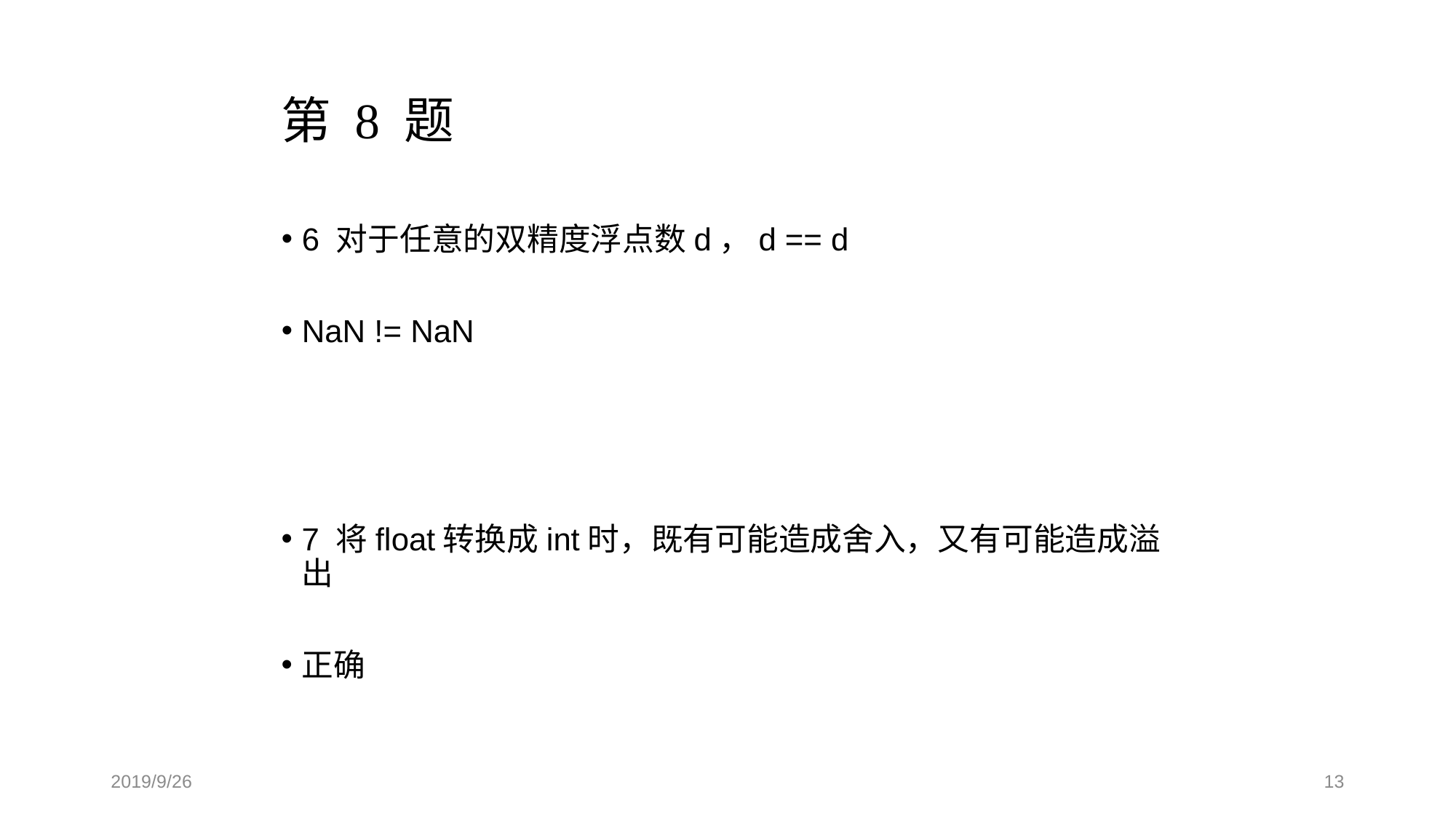

13
第 8 题
6 对于任意的双精度浮点数d，d == d

NaN != NaN

7 将float转换成int时，既有可能造成舍入，又有可能造成溢出

正确

2019/9/26
13